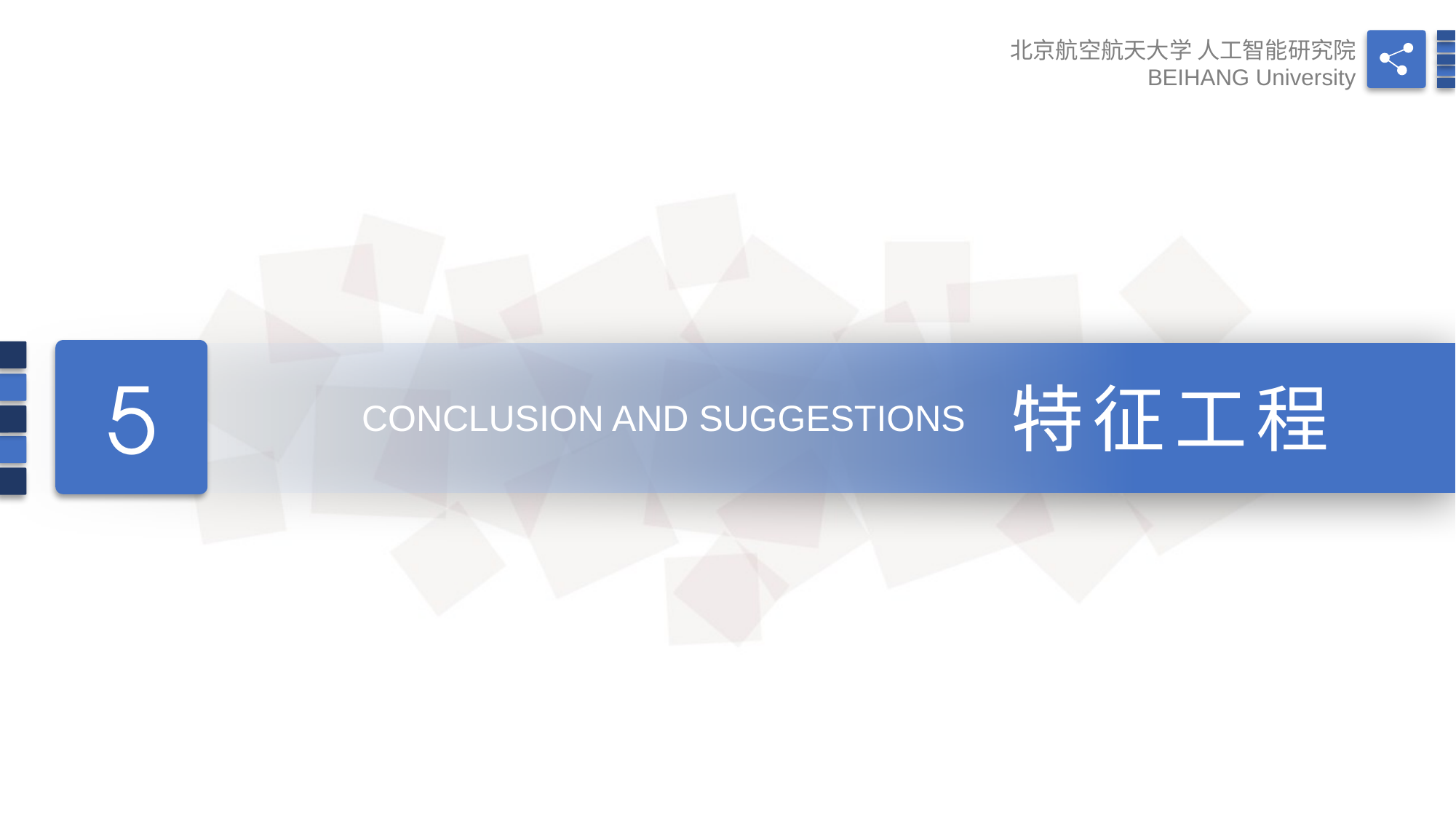

北京航空航天大学 人工智能研究院
BEIHANG University

5

特征工程
CONCLUSION AND SUGGESTIONS